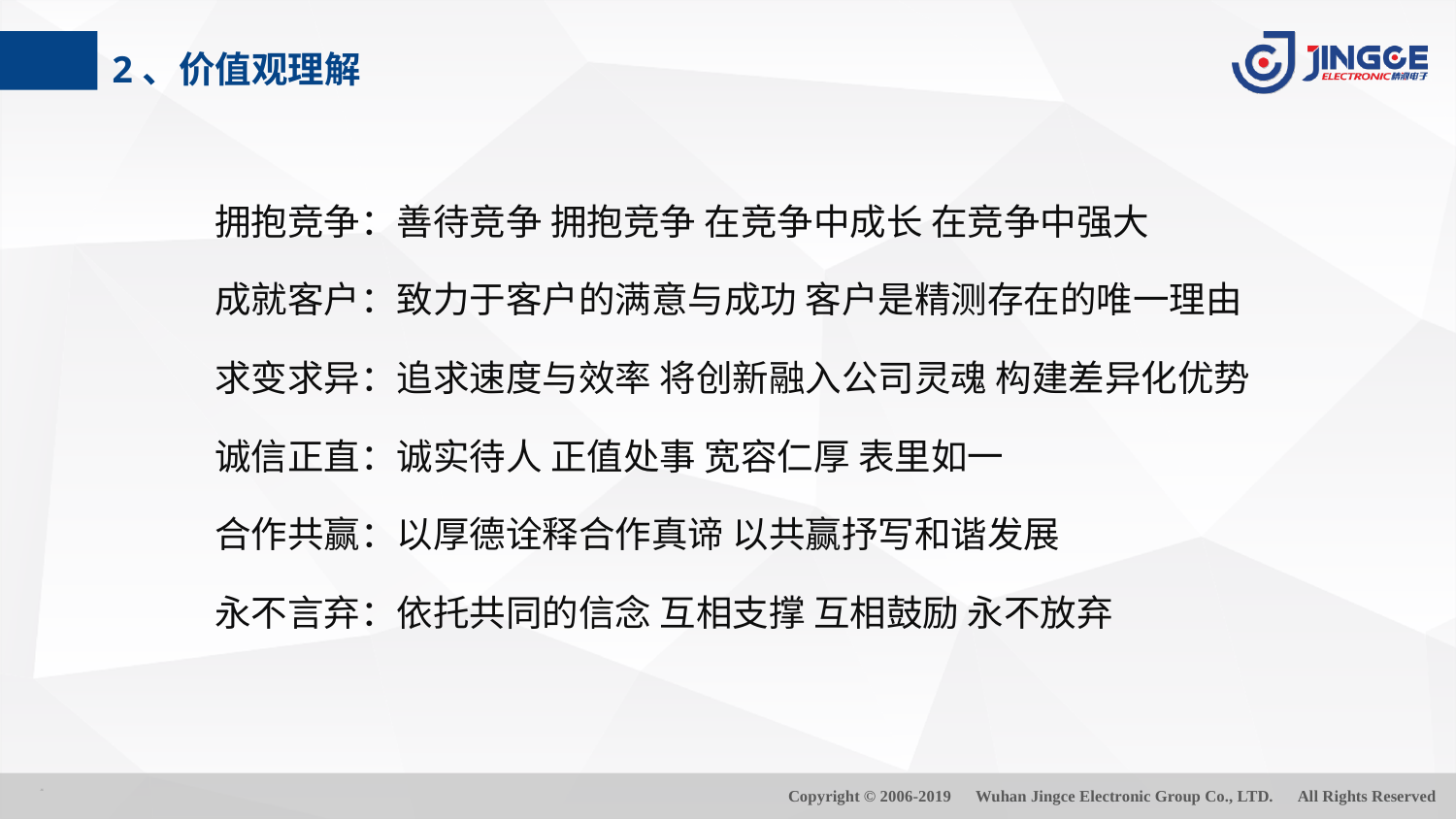

2、价值观理解
拥抱竞争：善待竞争 拥抱竞争 在竞争中成长 在竞争中强大
成就客户：致力于客户的满意与成功 客户是精测存在的唯一理由
求变求异：追求速度与效率 将创新融入公司灵魂 构建差异化优势
诚信正直：诚实待人 正值处事 宽容仁厚 表里如一
合作共赢：以厚德诠释合作真谛 以共赢抒写和谐发展
永不言弃：依托共同的信念 互相支撑 互相鼓励 永不放弃